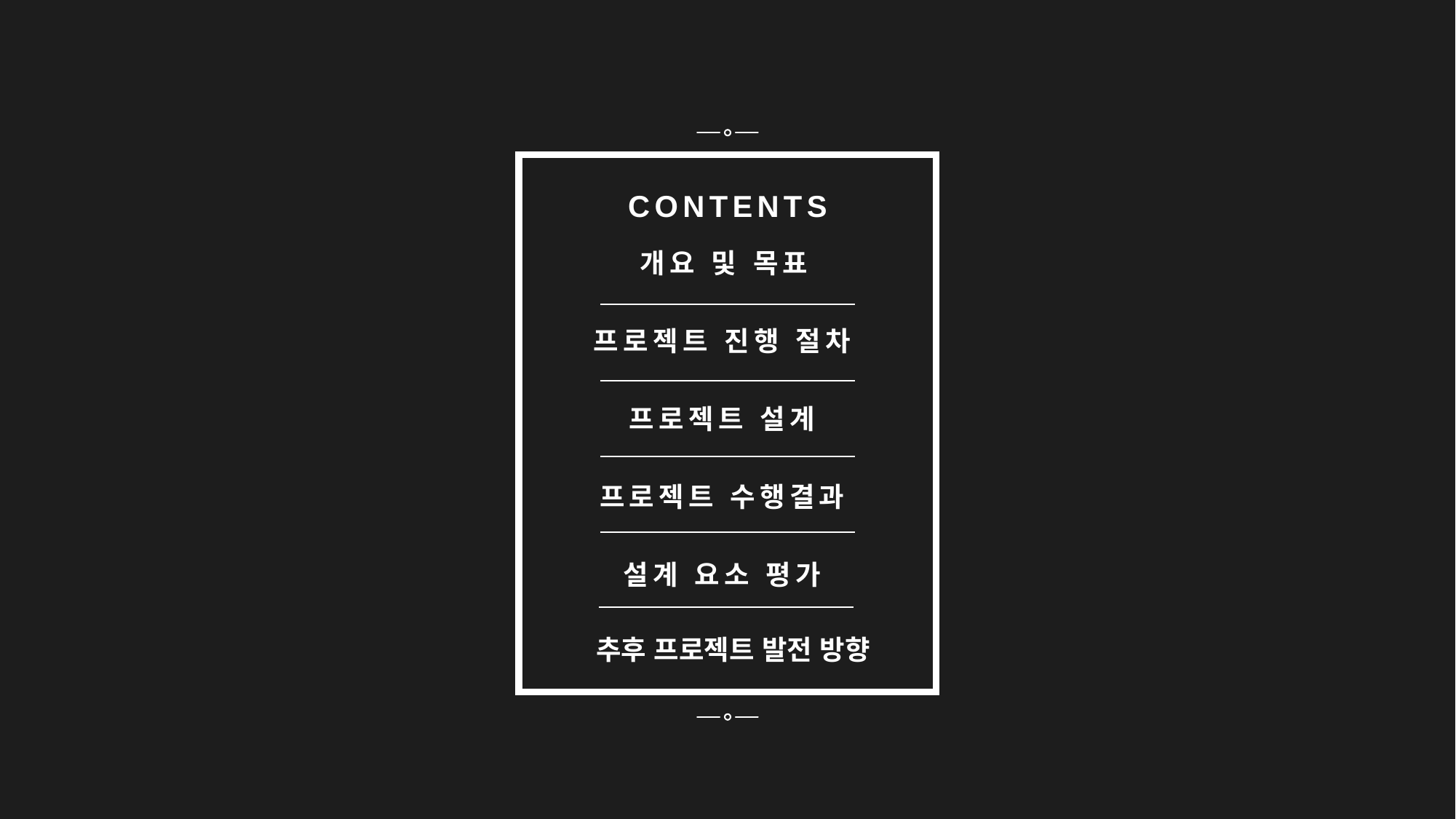

CONTENTS
개요 및 목표
프로젝트 진행 절차
프로젝트 설계
프로젝트 수행결과
설계 요소 평가
추후 프로젝트 발전 방향